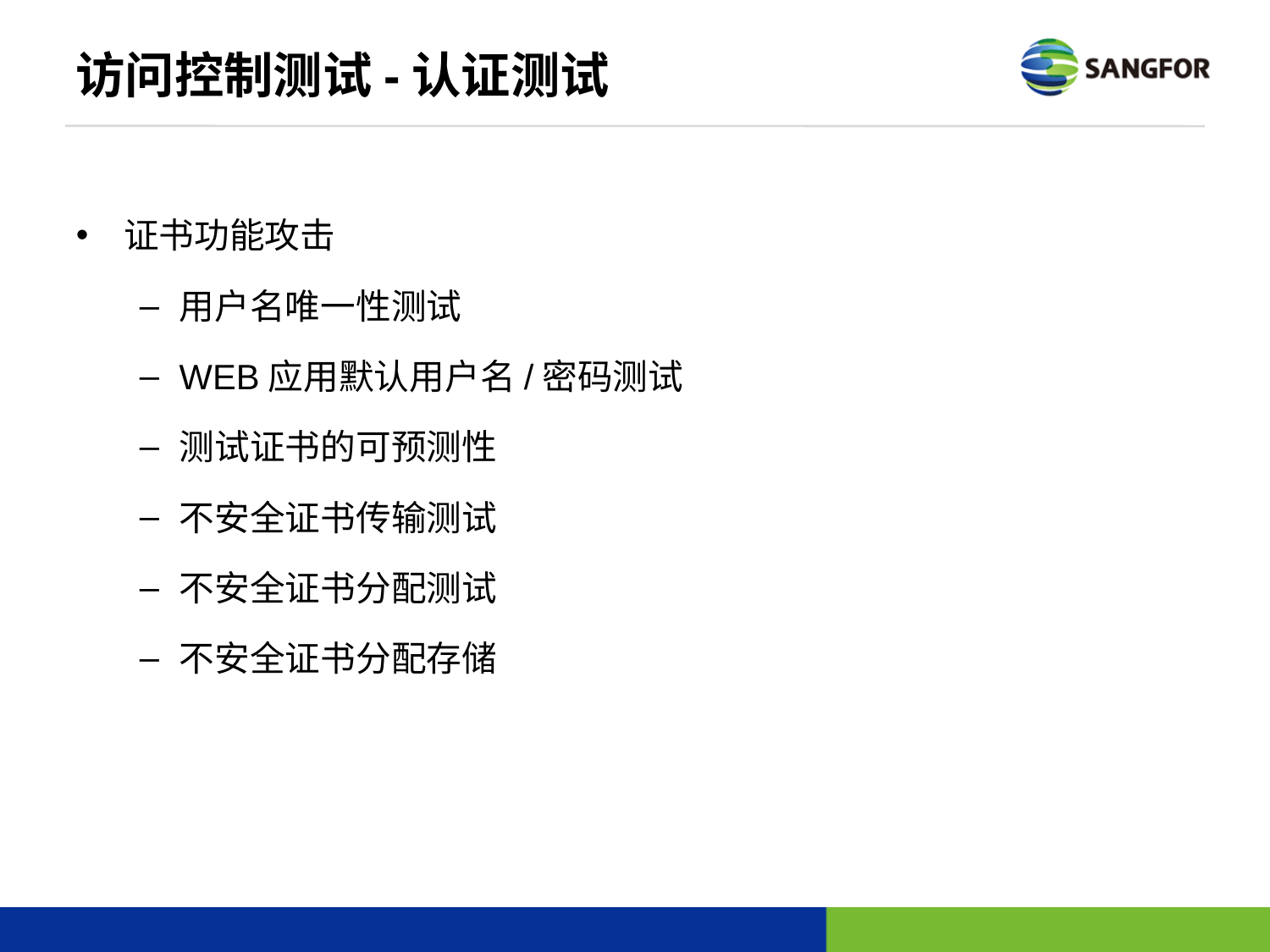

# 访问控制测试-认证测试
证书功能攻击
用户名唯一性测试
WEB应用默认用户名/密码测试
测试证书的可预测性
不安全证书传输测试
不安全证书分配测试
不安全证书分配存储